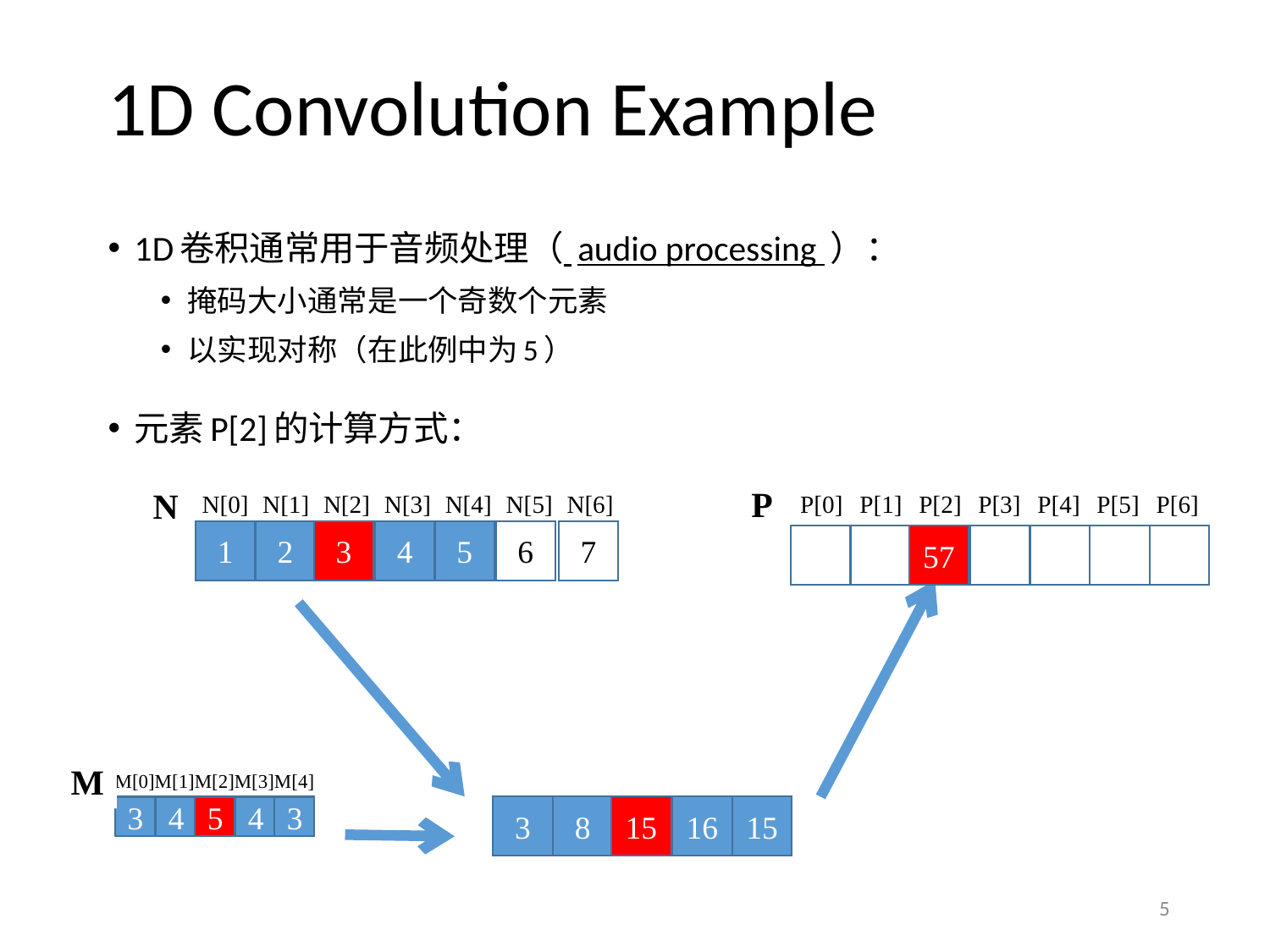

# 1D Convolution Example
1D卷积通常用于音频处理（ audio processing ）：
掩码大小通常是一个奇数个元素
以实现对称（在此例中为5）

元素P[2]的计算方式：
P
N
N[0]
N[1]
N[2]
N[3]
N[4]
N[5]
N[6]
P[0]
P[1]
P[2]
P[3]
P[4]
P[5]
P[6]
1
2
3
4
5
6
7
3
8
57
16
15
3
3
M
M[0]
M[1]
M[2]
M[3]
M[4]
3
8
15
16
15
3
4
5
4
3
5